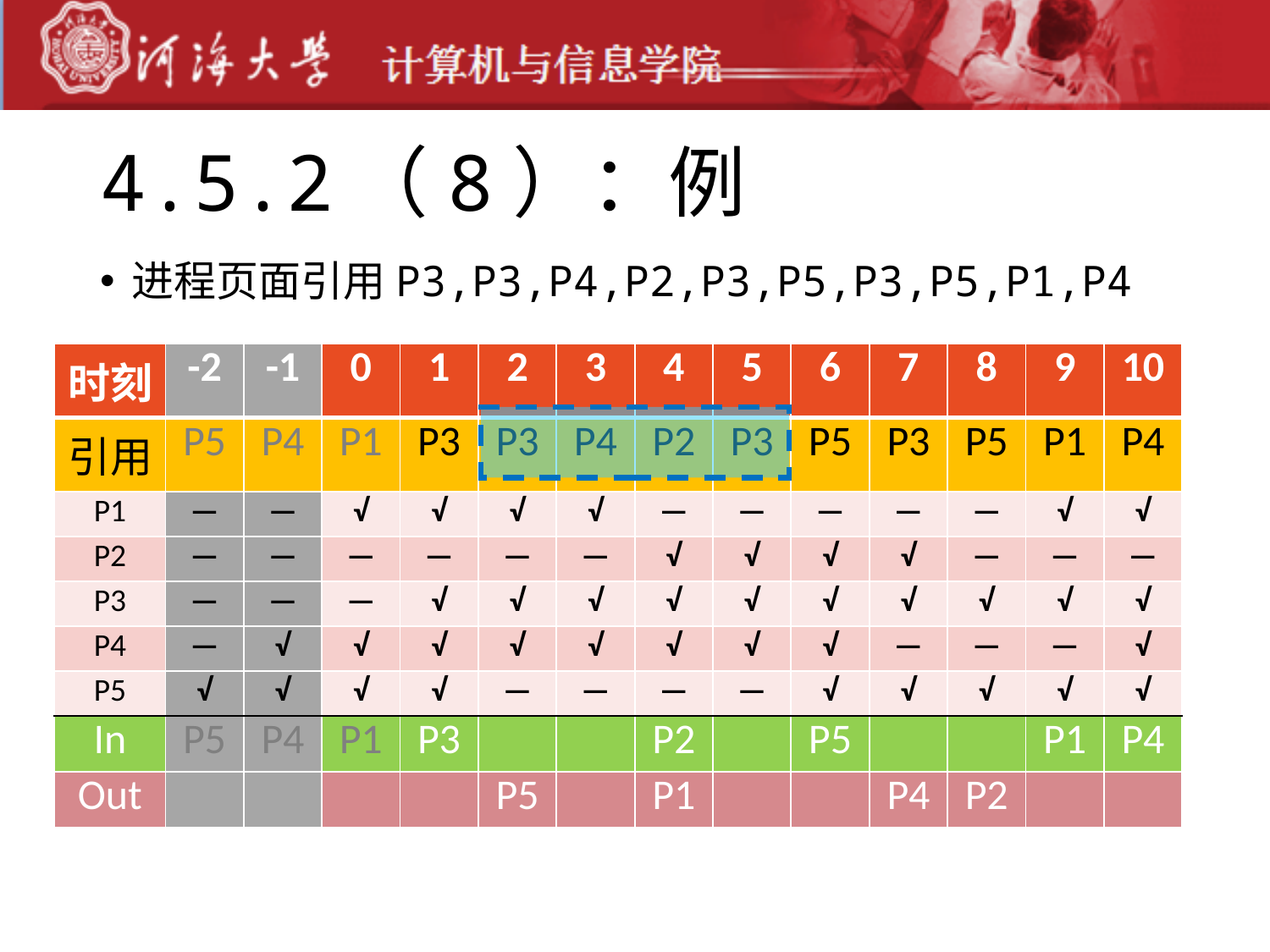

# 4.5.2（8）：例
进程页面引用P3,P3,P4,P2,P3,P5,P3,P5,P1,P4
| 时刻 | -2 | -1 | 0 | 1 | 2 | 3 | 4 | 5 | 6 | 7 | 8 | 9 | 10 |
| --- | --- | --- | --- | --- | --- | --- | --- | --- | --- | --- | --- | --- | --- |
| 引用 | P5 | P4 | P1 | P3 | P3 | P4 | P2 | P3 | P5 | P3 | P5 | P1 | P4 |
| P1 | — | — | √ | √ | √ | √ | — | — | — | — | — | √ | √ |
| P2 | — | — | — | — | — | — | √ | √ | √ | √ | — | — | — |
| P3 | — | — | — | √ | √ | √ | √ | √ | √ | √ | √ | √ | √ |
| P4 | — | √ | √ | √ | √ | √ | √ | √ | √ | — | — | — | √ |
| P5 | √ | √ | √ | √ | — | — | — | — | √ | √ | √ | √ | √ |
| In | P5 | P4 | P1 | P3 |  |  | P2 |  | P5 |  |  | P1 | P4 |
| Out |  |  |  |  | P5 |  | P1 |  |  | P4 | P2 |  |  |